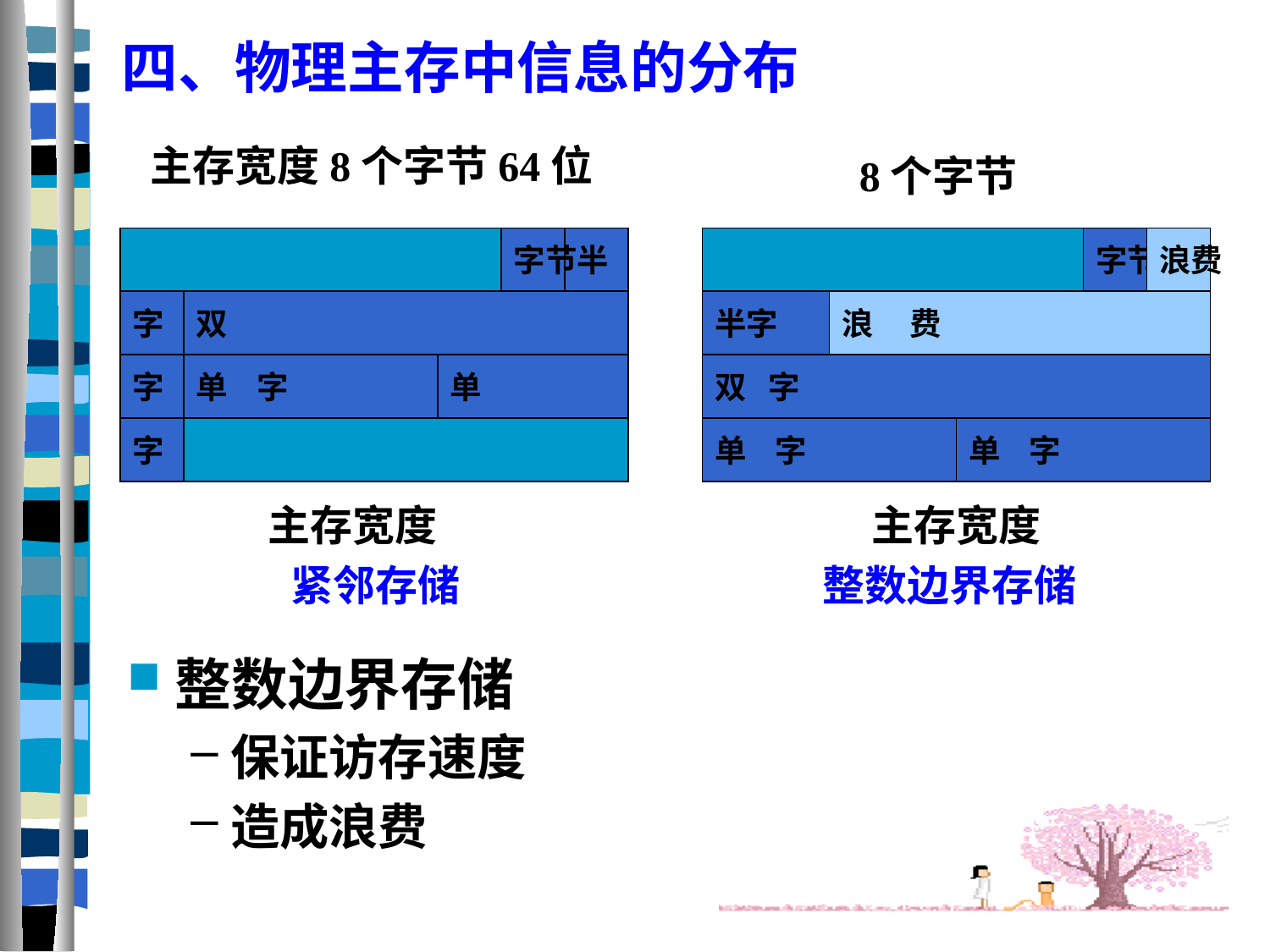

四、物理主存中信息的分布
主存宽度8个字节64位

字节
半
字
双
字
单    字
单
字

主存宽度
8个字节

字节
浪费
半字
浪     费
双   字
单    字
单    字
主存宽度
紧邻存储                                      整数边界存储
整数边界存储
保证访存速度
造成浪费